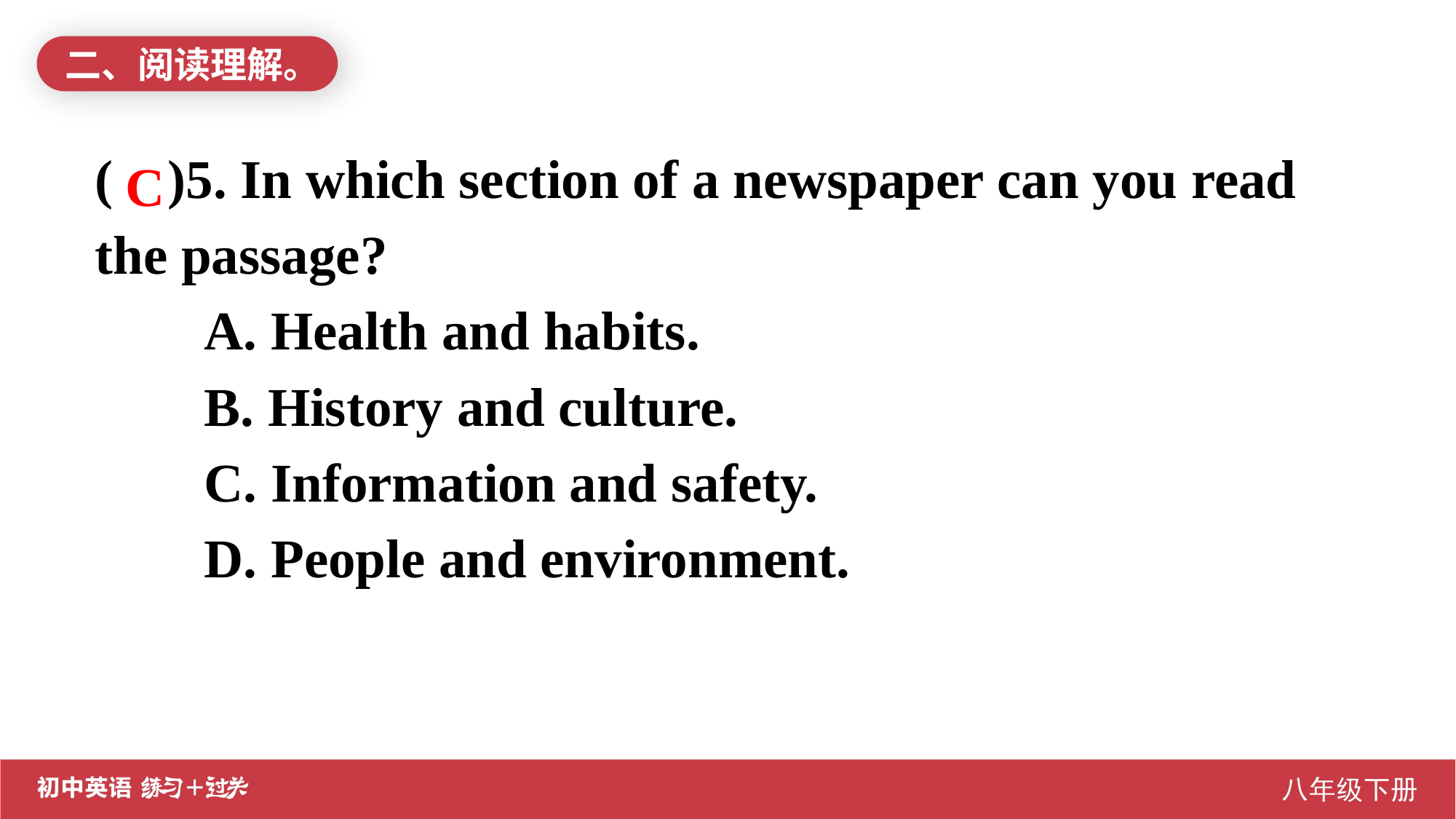

二、阅读理解。
(    )5. In which section of a newspaper can you read the passage?
A. Health and habits.
B. History and culture.
C. Information and safety.
D. People and environment.
C